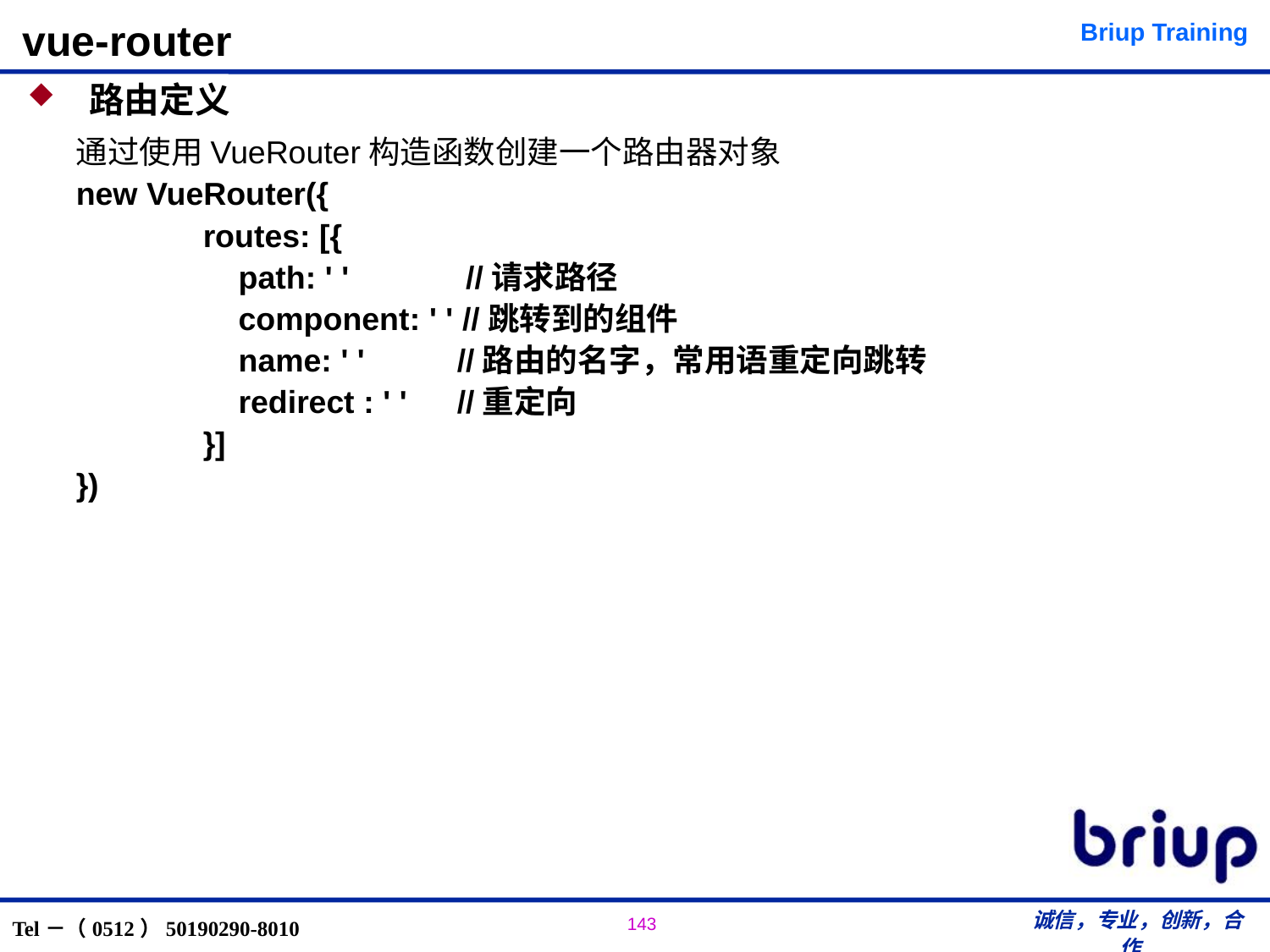

# vue-router
 路由定义
通过使用VueRouter构造函数创建一个路由器对象
new VueRouter({
	routes: [{
	    path: ' '	 //请求路径
	    component: ' ' //跳转到的组件
	    name: ' ' 	//路由的名字，常用语重定向跳转
	    redirect : ' ' 	//重定向
	}]
})